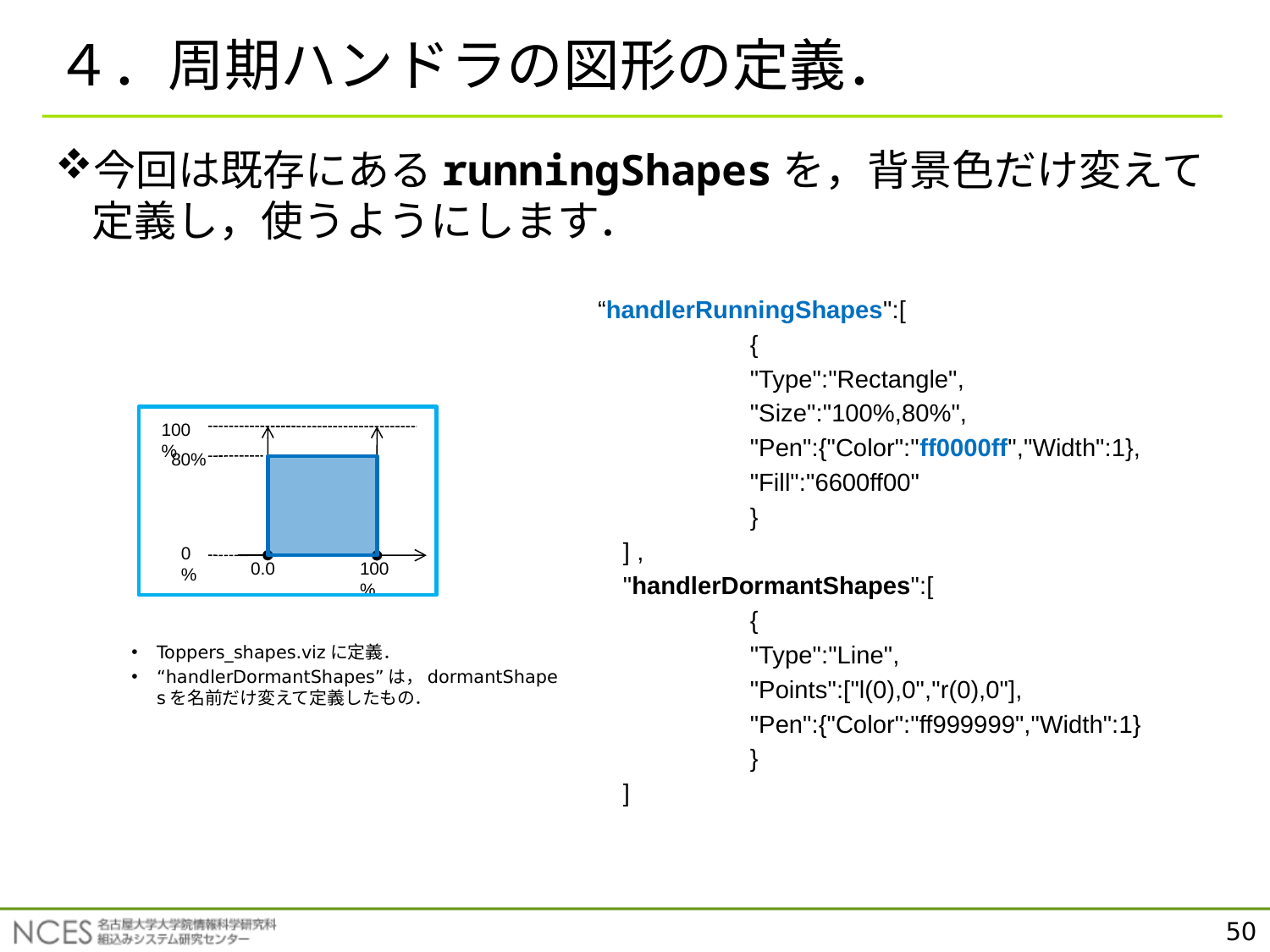

# ４．周期ハンドラの図形の定義．
今回は既存にあるrunningShapesを，背景色だけ変えて定義し，使うようにします．

“handlerRunningShapes":[
		{
		"Type":"Rectangle",
		"Size":"100%,80%",
		"Pen":{"Color":"ff0000ff","Width":1},
		"Fill":"6600ff00"
		}
	] ,
	"handlerDormantShapes":[
		{
		"Type":"Line",
		"Points":["l(0),0","r(0),0"],
		"Pen":{"Color":"ff999999","Width":1}
		}
	]

100%
80%
0%
0.0
100%

Toppers_shapes.vizに定義．
“handlerDormantShapes”は，dormantShapesを名前だけ変えて定義したもの．

50